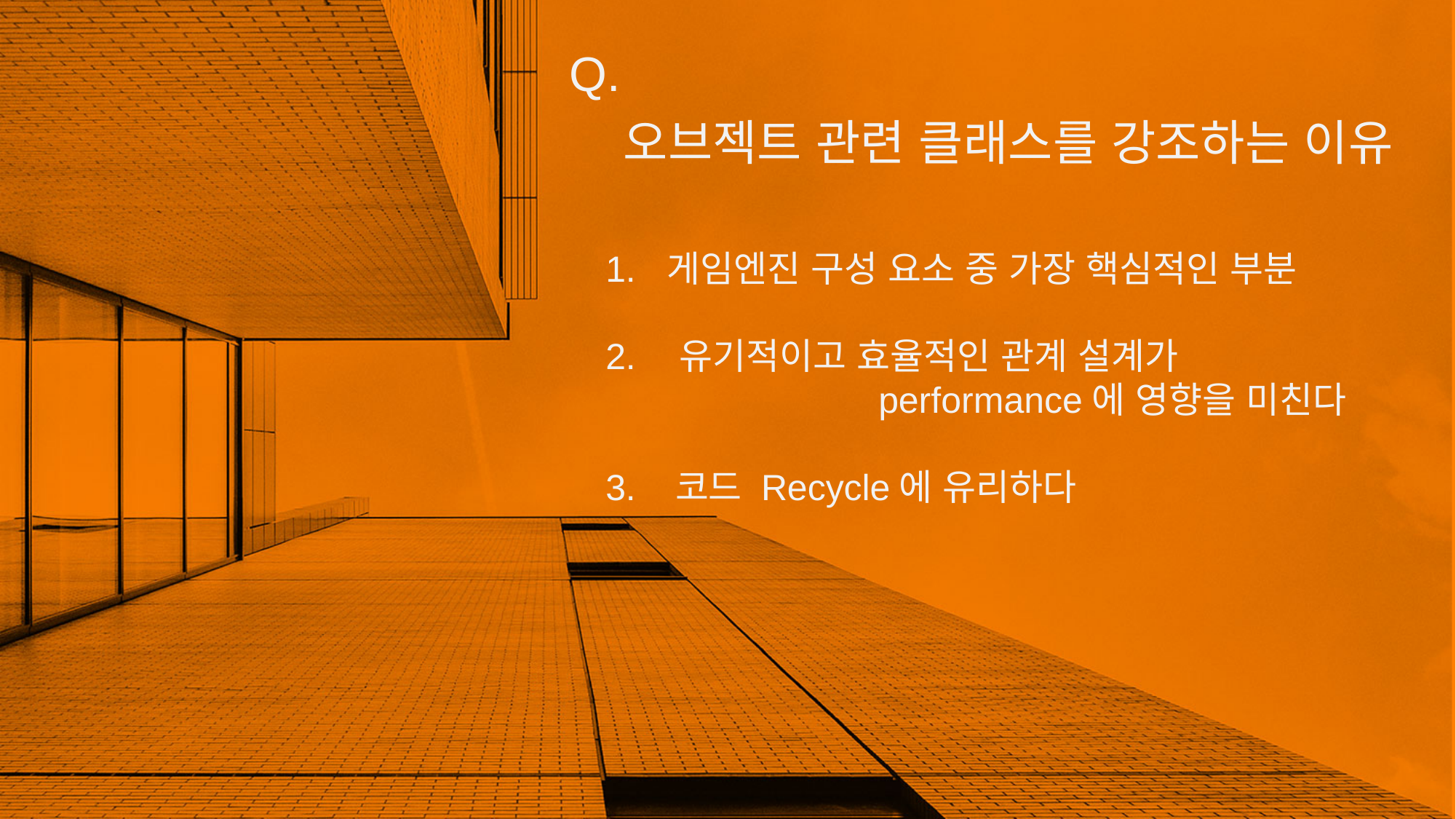

Q.
오브젝트 관련 클래스를 강조하는 이유
게임엔진 구성 요소 중 가장 핵심적인 부분

 유기적이고 효율적인 관계 설계가
		performance에 영향을 미친다

3.   코드 Recycle에 유리하다